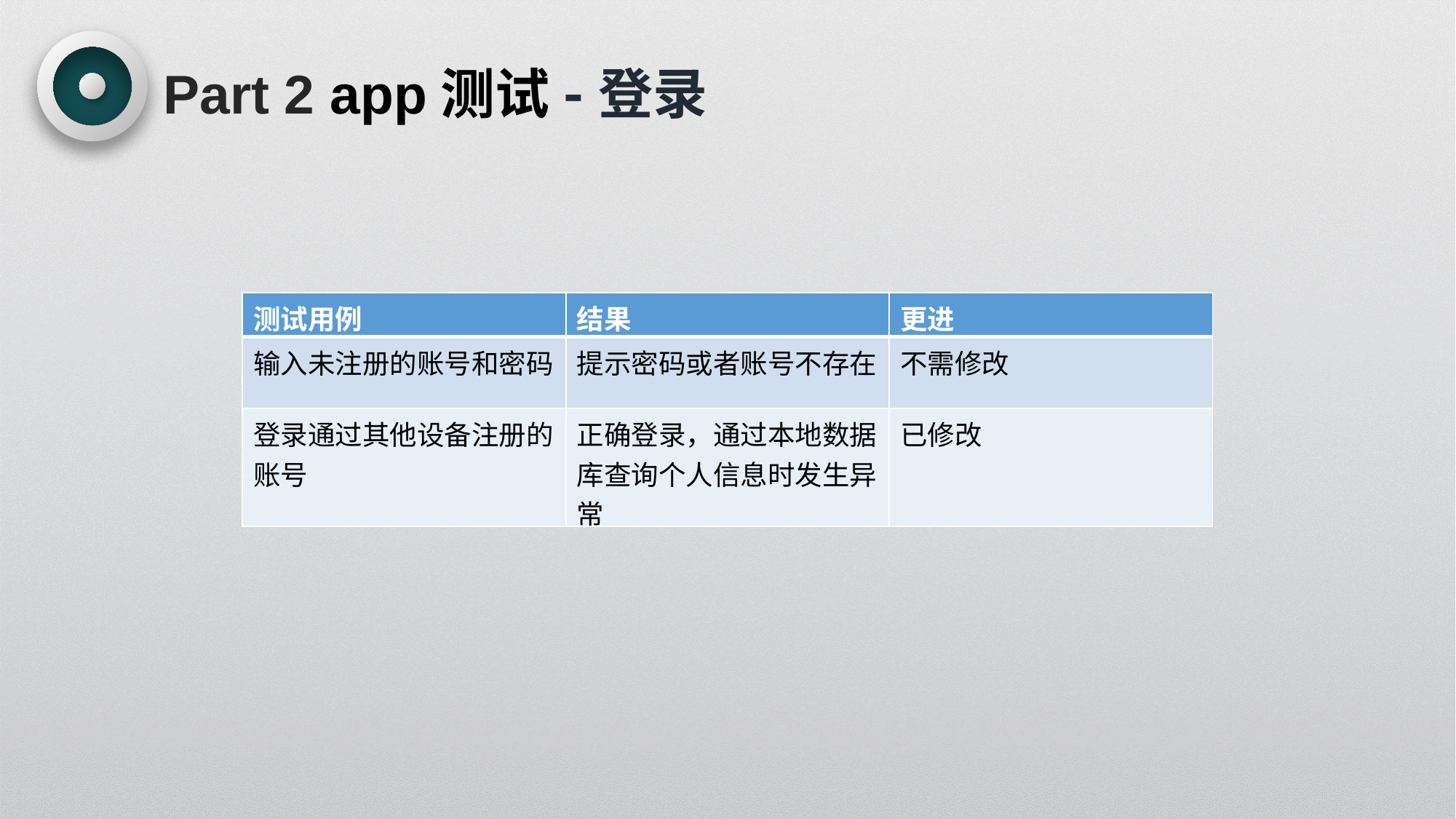

Part 2 app测试-登录
| 测试用例 | 结果 | 更进 |
| --- | --- | --- |
| 输入未注册的账号和密码 | 提示密码或者账号不存在 | 不需修改 |
| 登录通过其他设备注册的账号 | 正确登录，通过本地数据库查询个人信息时发生异常 | 已修改 |